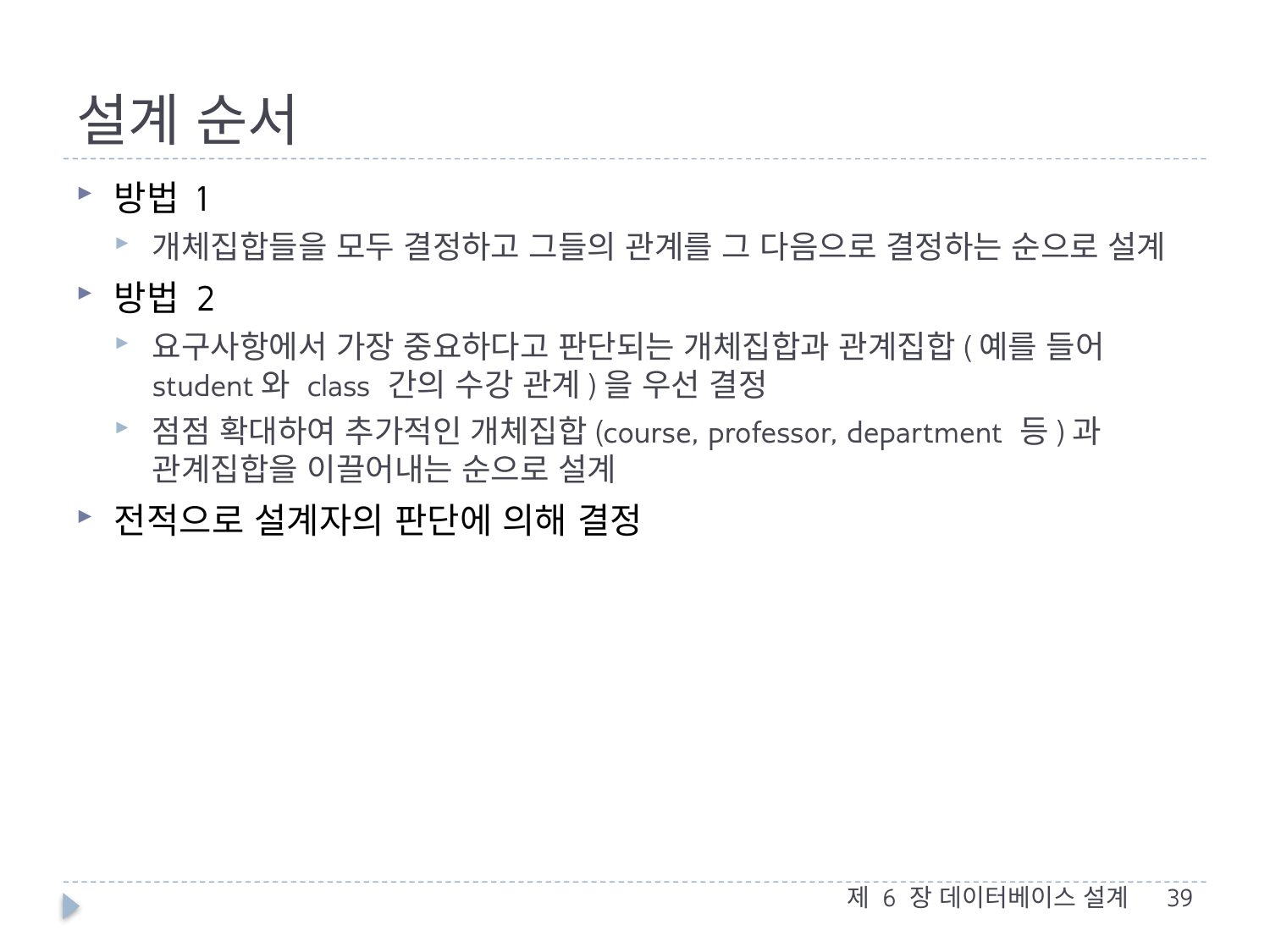

# 설계 순서
방법 1
개체집합들을 모두 결정하고 그들의 관계를 그 다음으로 결정하는 순으로 설계
방법 2
요구사항에서 가장 중요하다고 판단되는 개체집합과 관계집합(예를 들어 student와 class 간의 수강 관계)을 우선 결정
점점 확대하여 추가적인 개체집합(course, professor, department 등)과 관계집합을 이끌어내는 순으로 설계
전적으로 설계자의 판단에 의해 결정

제 6 장 데이터베이스 설계
39